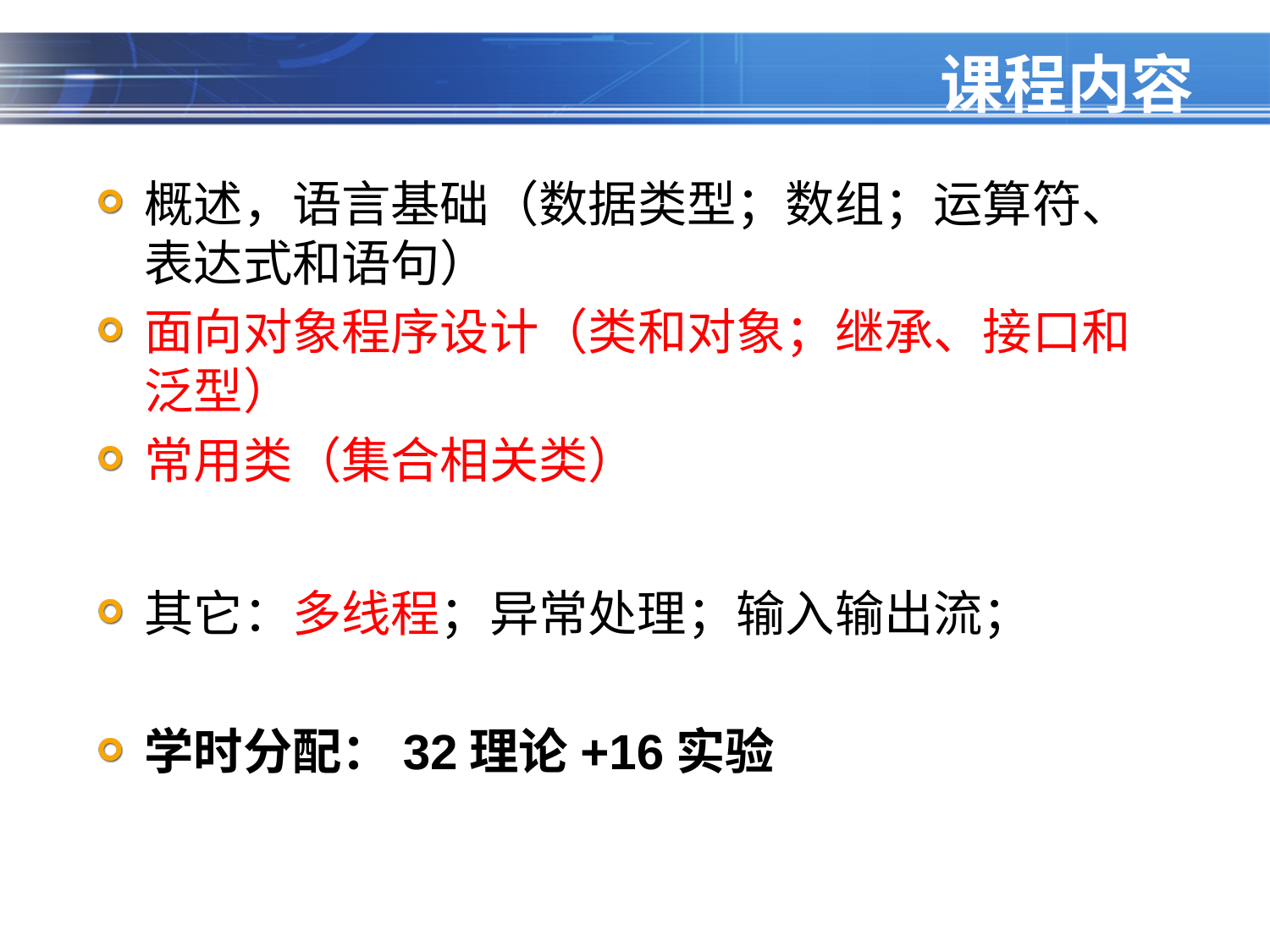

# 课程内容
概述，语言基础（数据类型；数组；运算符、表达式和语句）
面向对象程序设计（类和对象；继承、接口和泛型）
常用类（集合相关类）

其它：多线程；异常处理；输入输出流；

学时分配：32理论+16实验